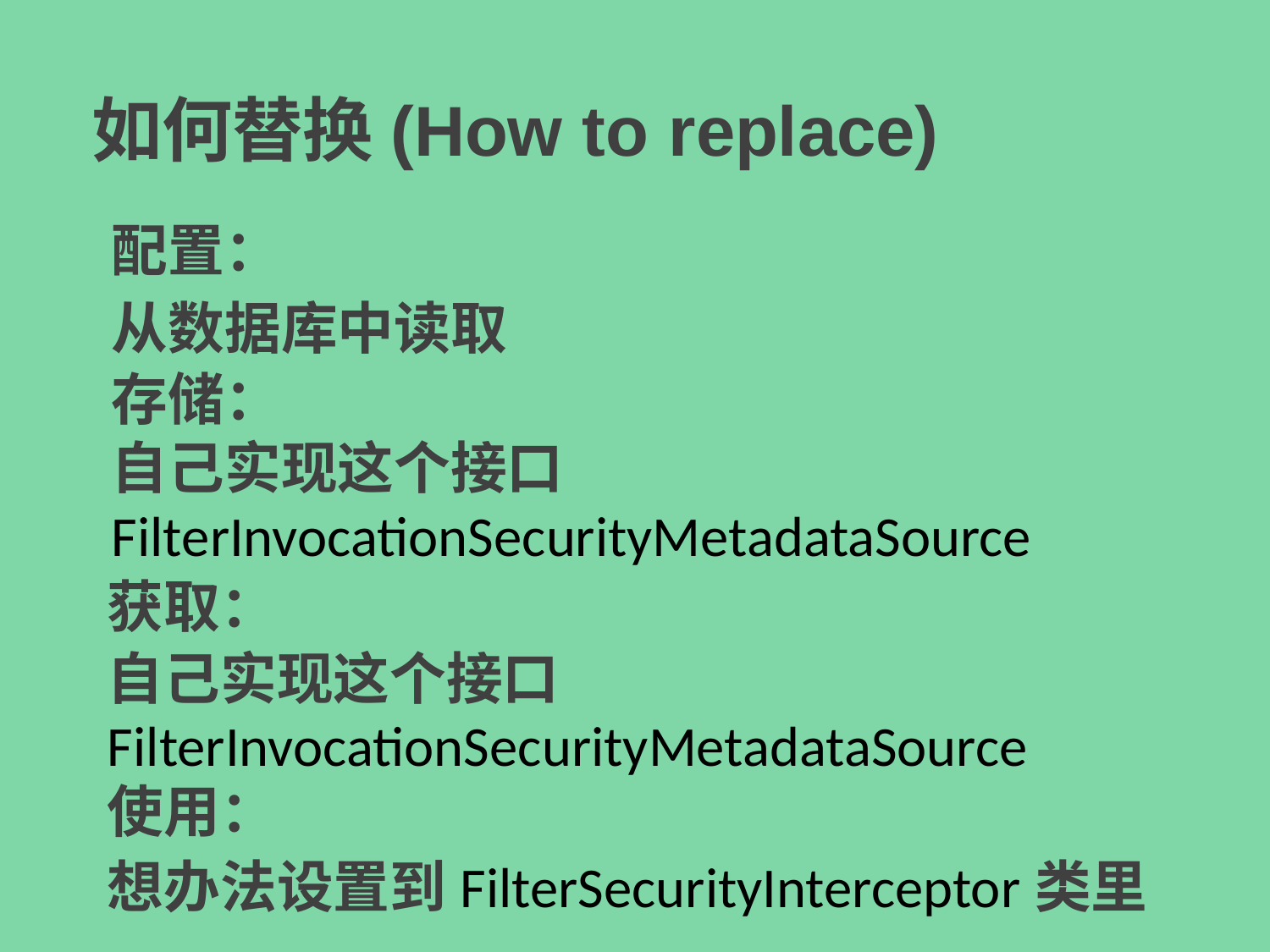

如何替换(How to replace)
配置：
从数据库中读取
存储：
自己实现这个接口
FilterInvocationSecurityMetadataSource
获取：
自己实现这个接口
FilterInvocationSecurityMetadataSource
使用：
想办法设置到FilterSecurityInterceptor类里